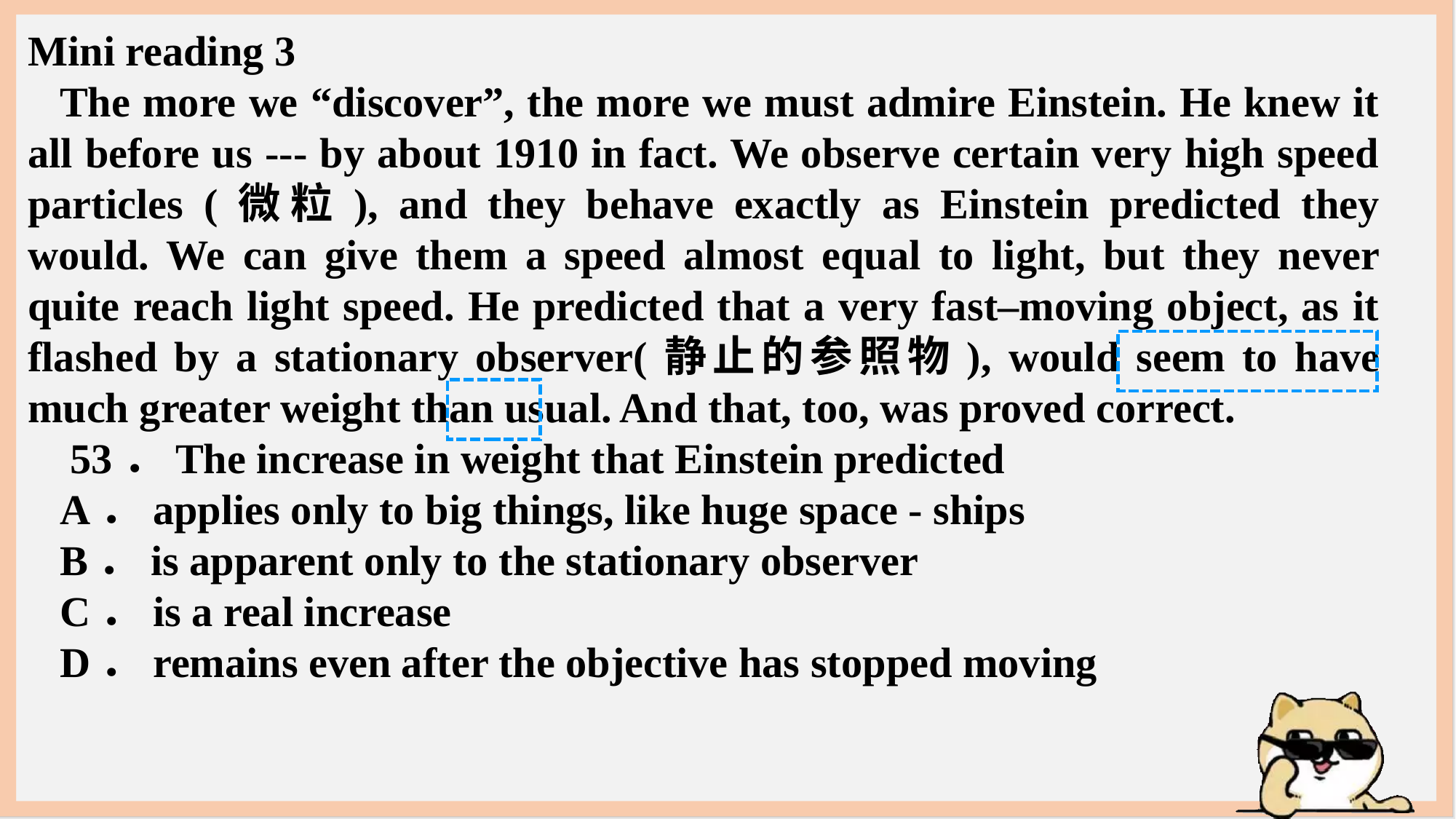

Mini reading 3
The more we “discover”, the more we must admire Einstein. He knew it all before us --- by about 1910 in fact. We observe certain very high speed particles (微粒), and they behave exactly as Einstein predicted they would. We can give them a speed almost equal to light, but they never quite reach light speed. He predicted that a very fast–moving object, as it flashed by a stationary observer(静止的参照物), would seem to have much greater weight than usual. And that, too, was proved correct.
 53．The increase in weight that Einstein predicted
A．applies only to big things, like huge space - ships
B．is apparent only to the stationary observer
C．is a real increase
D．remains even after the objective has stopped moving